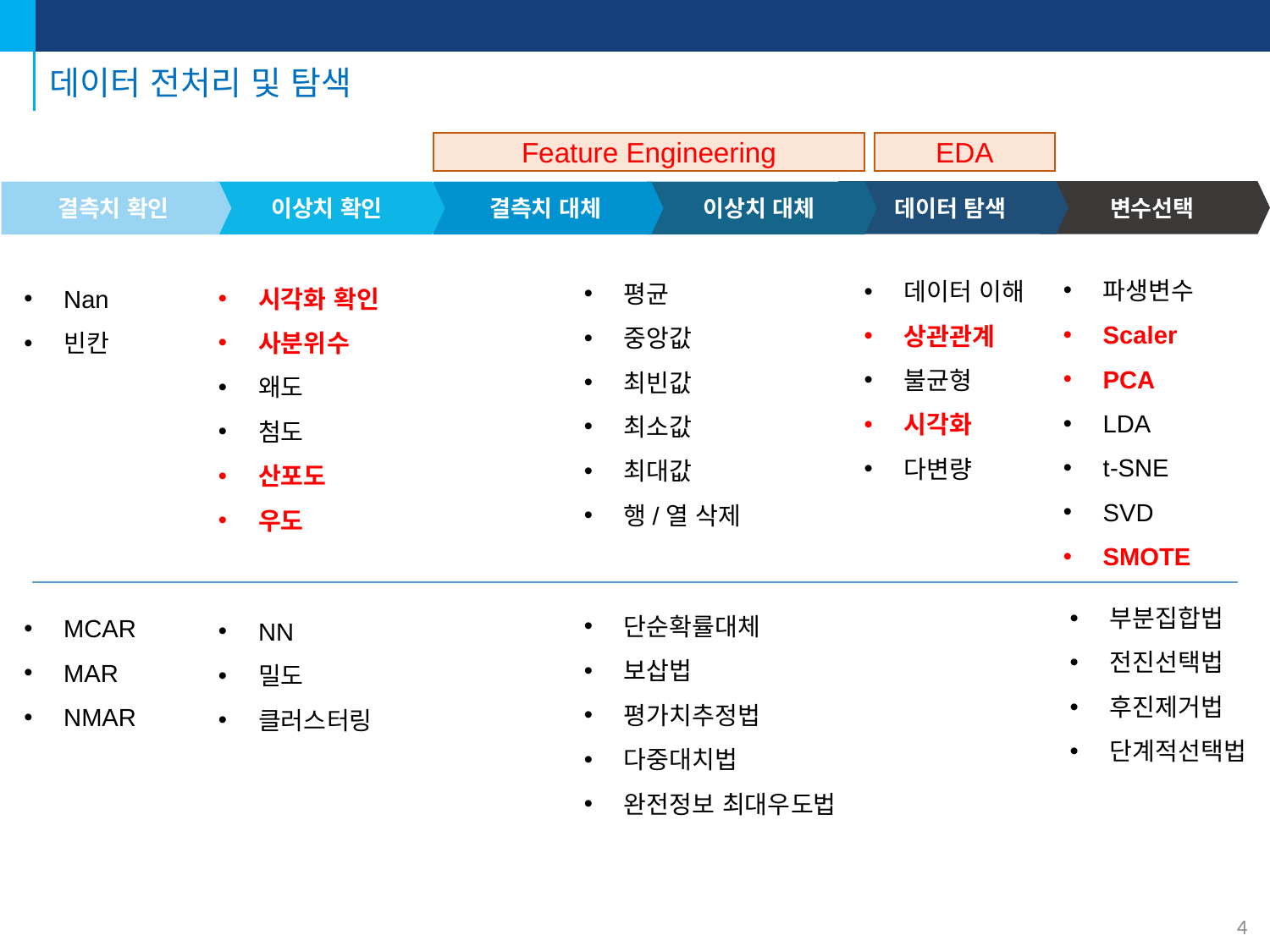

# 데이터 전처리 및 탐색
Feature Engineering
EDA
데이터 탐색
변수선택
결측치 확인
이상치 확인
결측치 대체
이상치 대체
파생변수
Scaler
PCA
LDA
t-SNE
SVD
SMOTE

데이터 이해
상관관계
불균형
시각화
다변량
평균
중앙값
최빈값
최소값
최대값
행/열 삭제
시각화 확인
사분위수
왜도
첨도
산포도
우도
Nan
빈칸
부분집합법
전진선택법
후진제거법
단계적선택법
단순확률대체
보삽법
평가치추정법
다중대치법
완전정보 최대우도법
MCAR
MAR
NMAR
NN
밀도
클러스터링
4